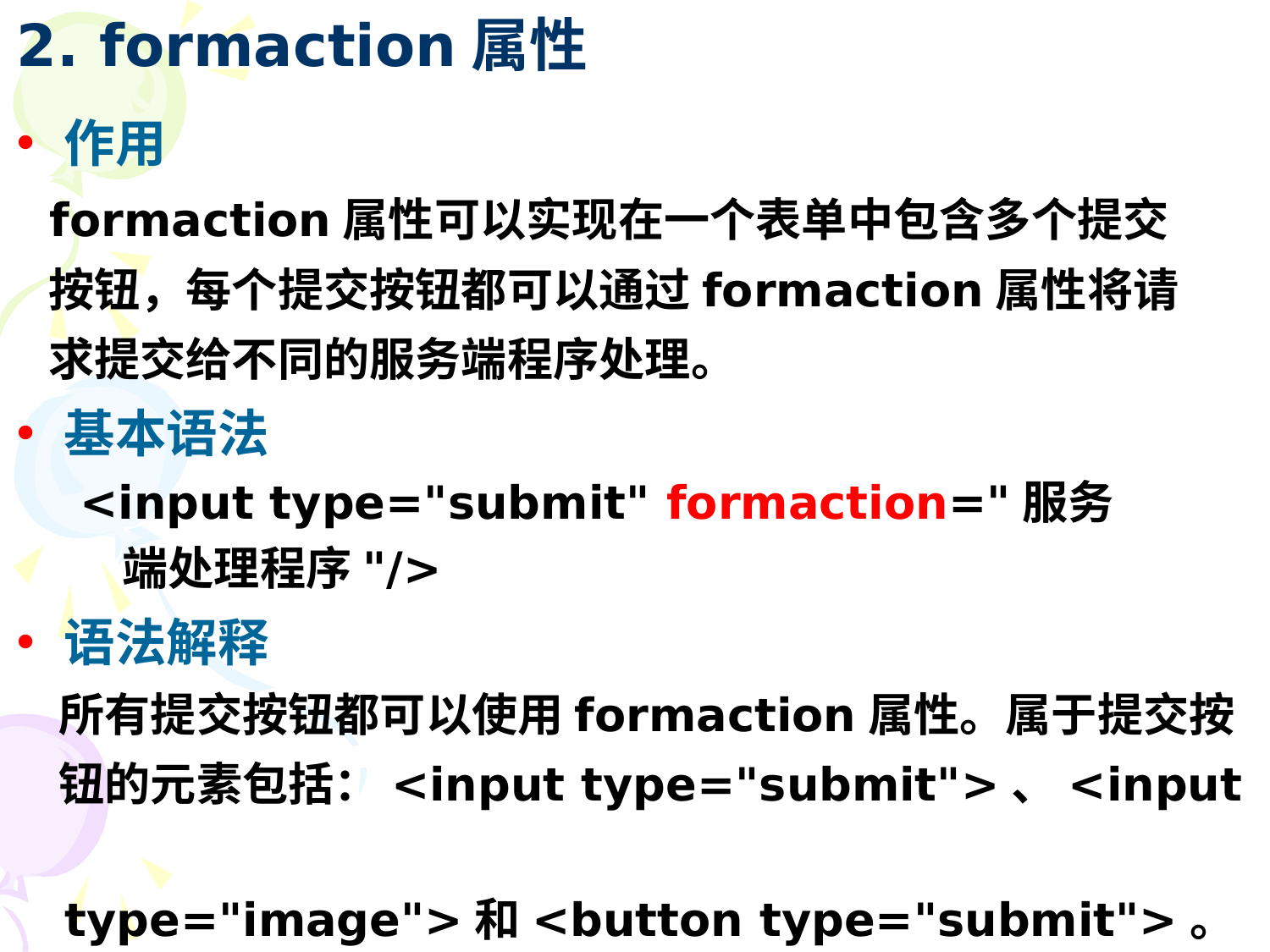

2. formaction属性
作用
  formaction属性可以实现在一个表单中包含多个提交
  按钮，每个提交按钮都可以通过formaction属性将请
  求提交给不同的服务端程序处理。
基本语法
<input type="submit" formaction="服务
   端处理程序"/>
语法解释
   所有提交按钮都可以使用formaction属性。属于提交按
   钮的元素包括：<input type="submit">、<input
   type="image">和<button type="submit">。